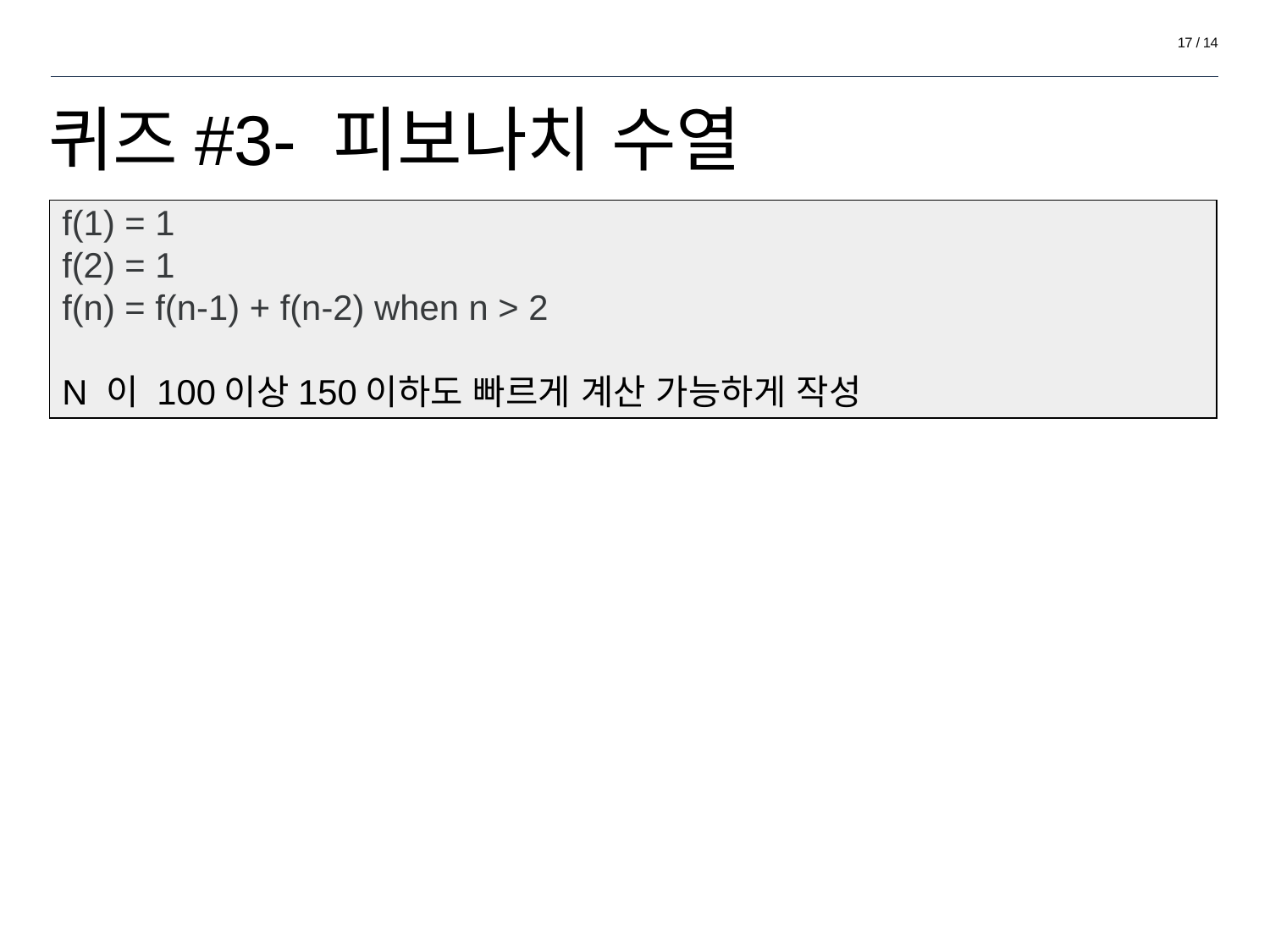

17 / 14
# 퀴즈#3- 피보나치 수열
f(1) = 1
f(2) = 1
f(n) = f(n-1) + f(n-2) when n > 2

N 이 100이상150이하도 빠르게 계산 가능하게 작성